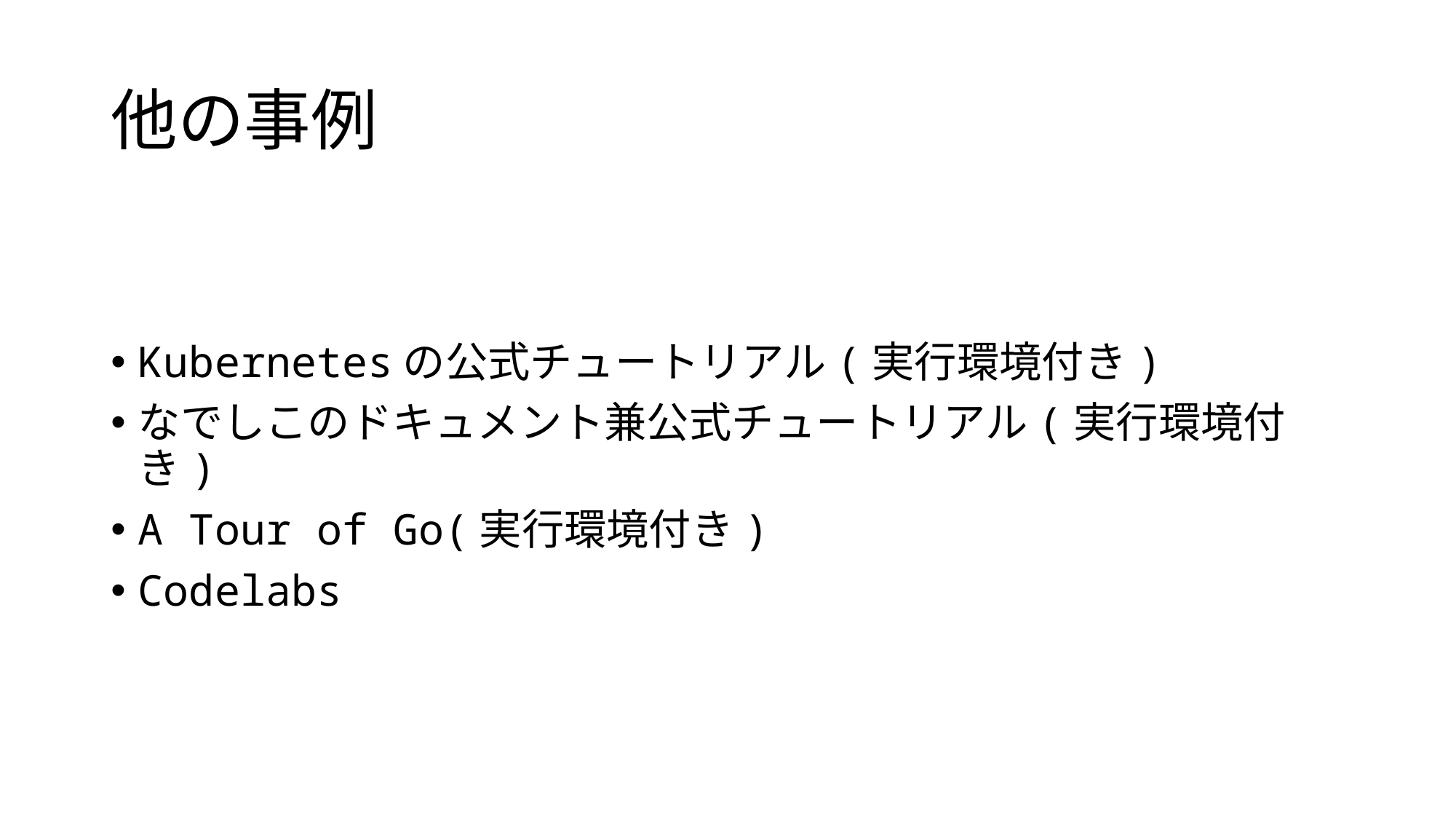

# 他の事例
Kubernetesの公式チュートリアル(実行環境付き)
なでしこのドキュメント兼公式チュートリアル(実行環境付き)
A Tour of Go(実行環境付き)
Codelabs